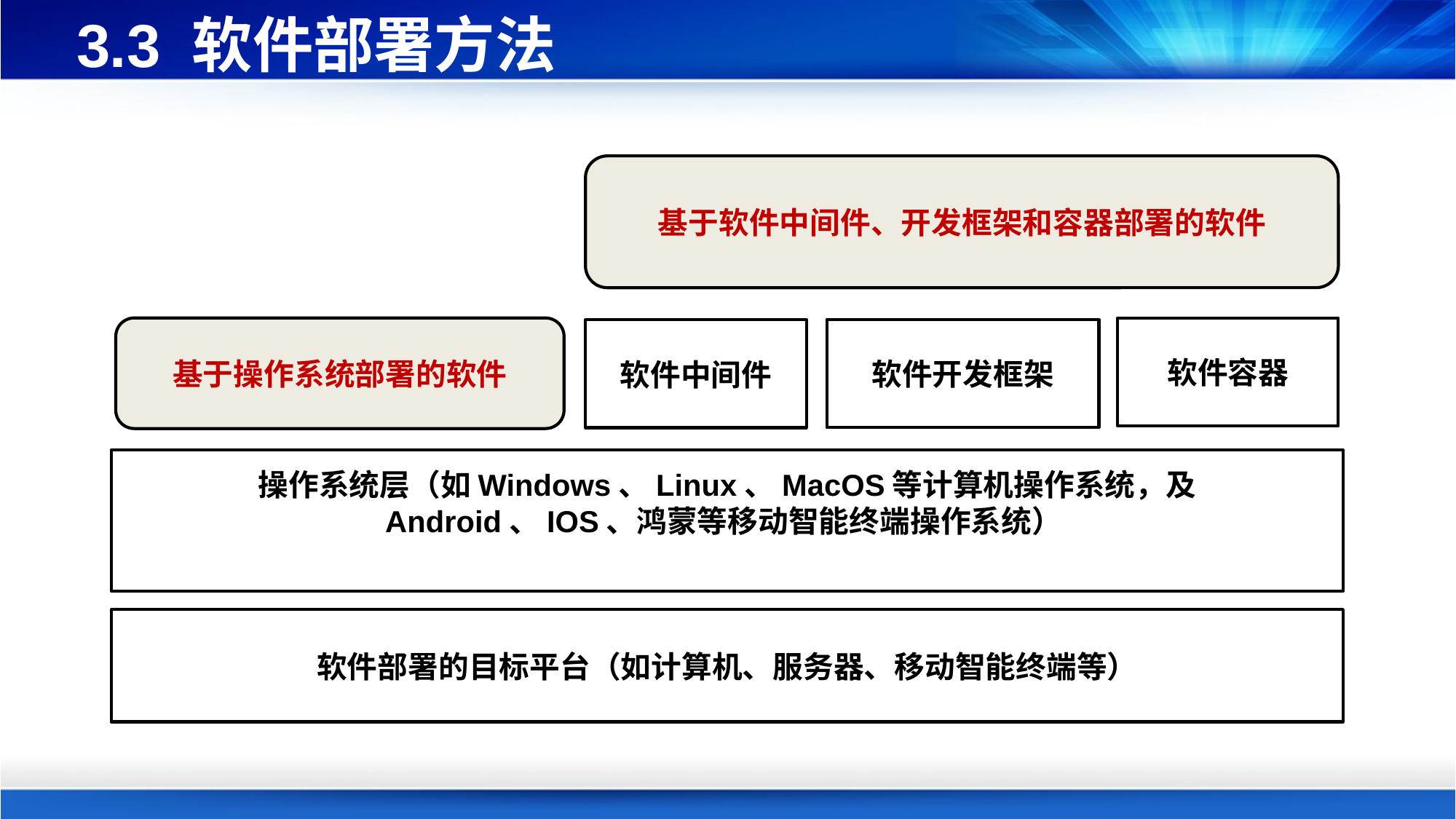

# 3.3 软件部署方法

基于软件中间件、开发框架和容器部署的软件
基于操作系统部署的软件
软件容器
软件中间件
软件开发框架
操作系统层（如Windows、Linux、MacOS等计算机操作系统，及
Android、IOS、鸿蒙等移动智能终端操作系统）

软件部署的目标平台（如计算机、服务器、移动智能终端等）